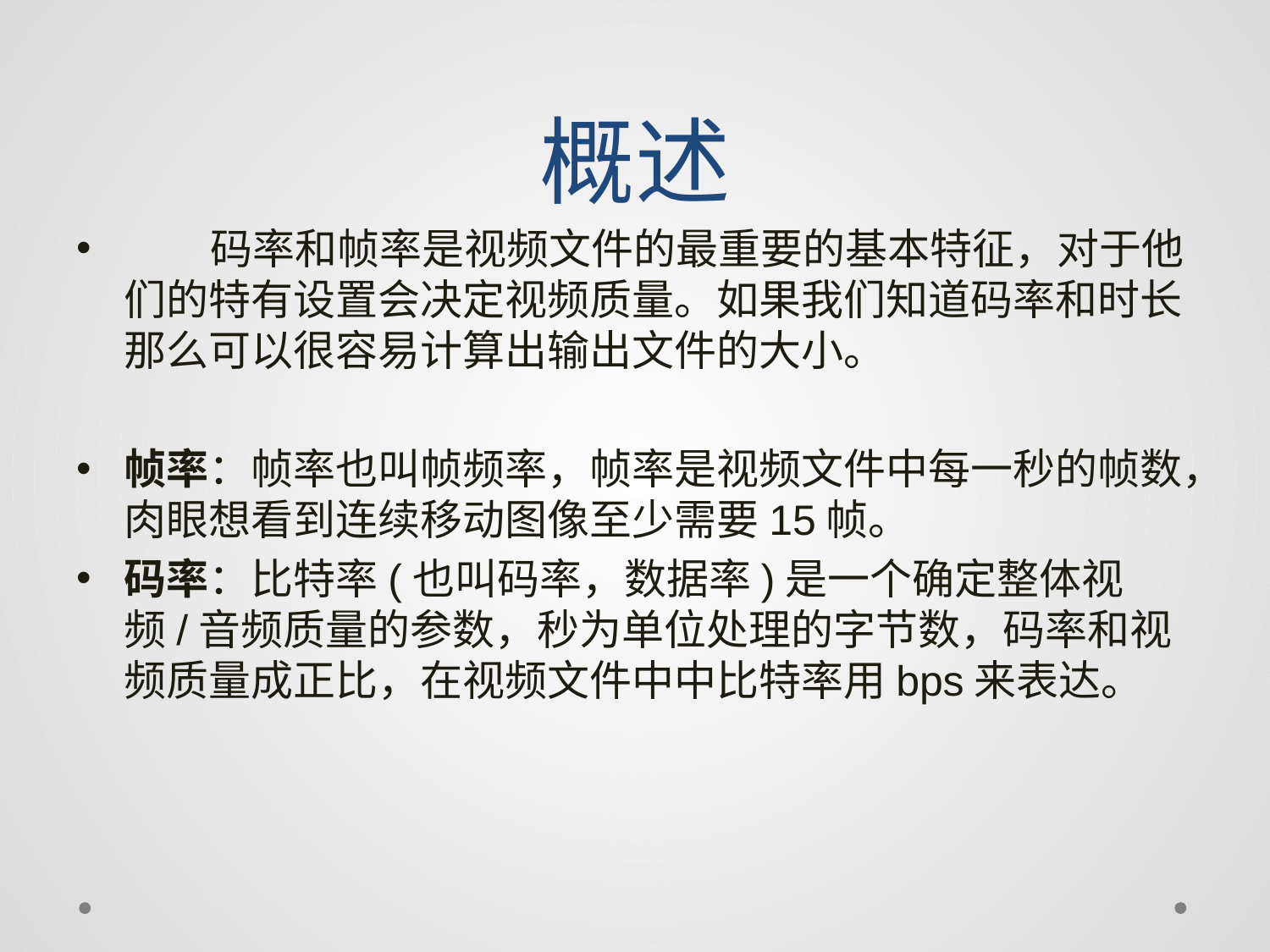

# 概述
        码率和帧率是视频文件的最重要的基本特征，对于他们的特有设置会决定视频质量。如果我们知道码率和时长那么可以很容易计算出输出文件的大小。

帧率：帧率也叫帧频率，帧率是视频文件中每一秒的帧数，肉眼想看到连续移动图像至少需要15帧。
码率：比特率(也叫码率，数据率)是一个确定整体视频/音频质量的参数，秒为单位处理的字节数，码率和视频质量成正比，在视频文件中中比特率用bps来表达。